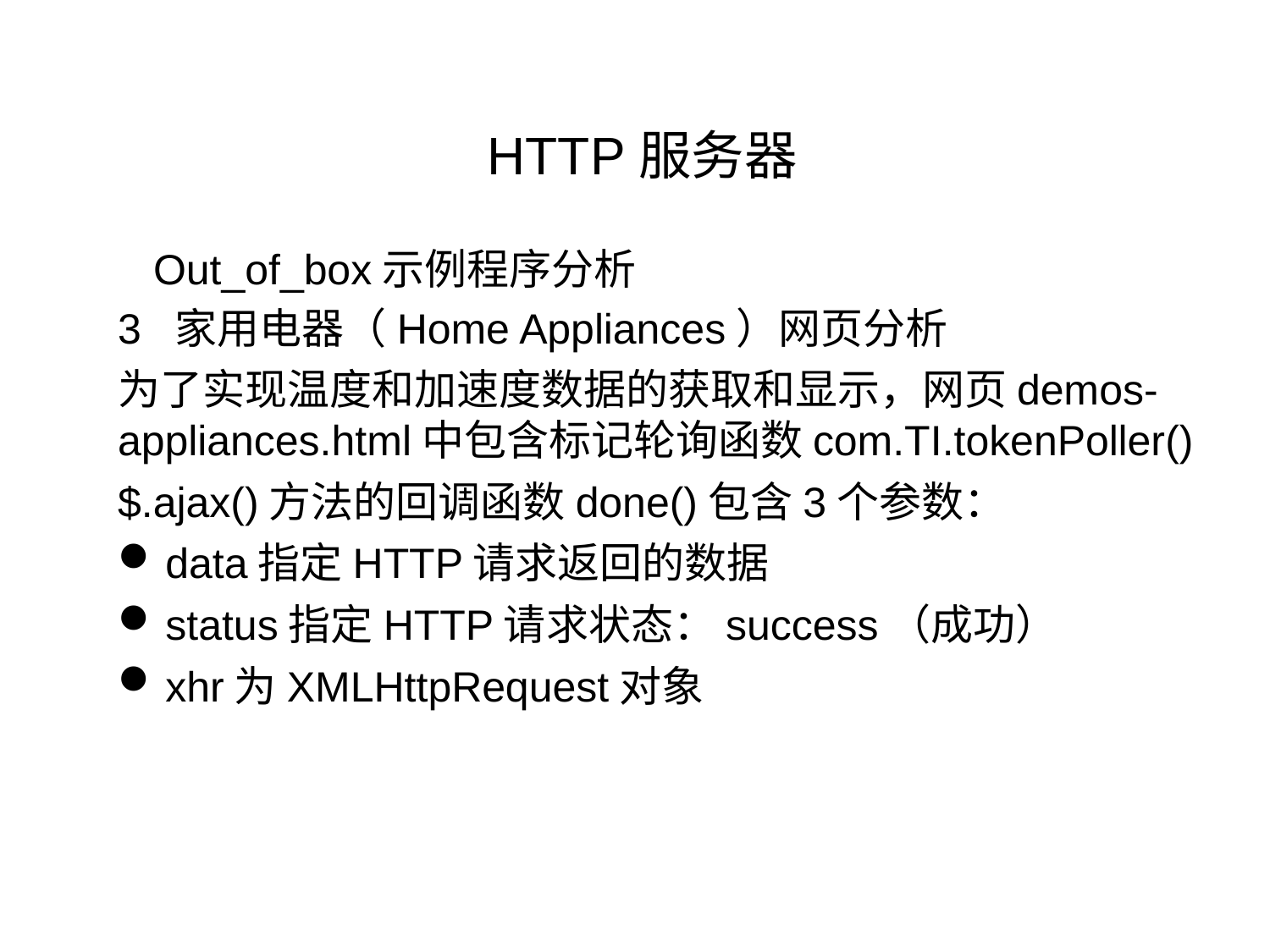

HTTP服务器
   Out_of_box示例程序分析
3  家用电器（Home Appliances）网页分析
为了实现温度和加速度数据的获取和显示，网页demos-appliances.html中包含标记轮询函数com.TI.tokenPoller()
$.ajax()方法的回调函数done()包含3个参数：
data指定HTTP请求返回的数据
status指定HTTP请求状态：success（成功）
xhr为XMLHttpRequest对象